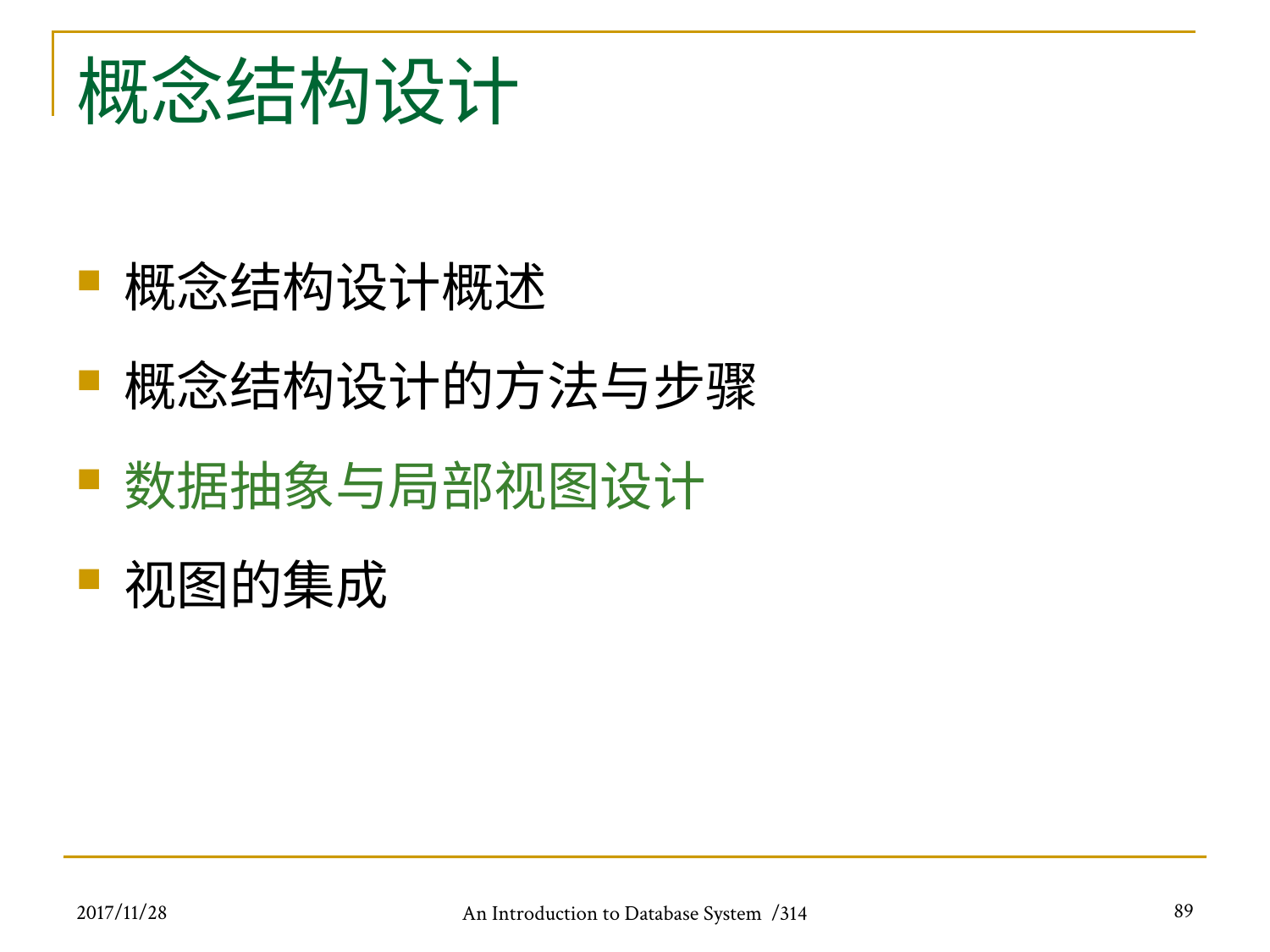

# 概念结构设计
概念结构设计概述
概念结构设计的方法与步骤
数据抽象与局部视图设计
视图的集成

2017/11/28
89
An Introduction to Database System  /314